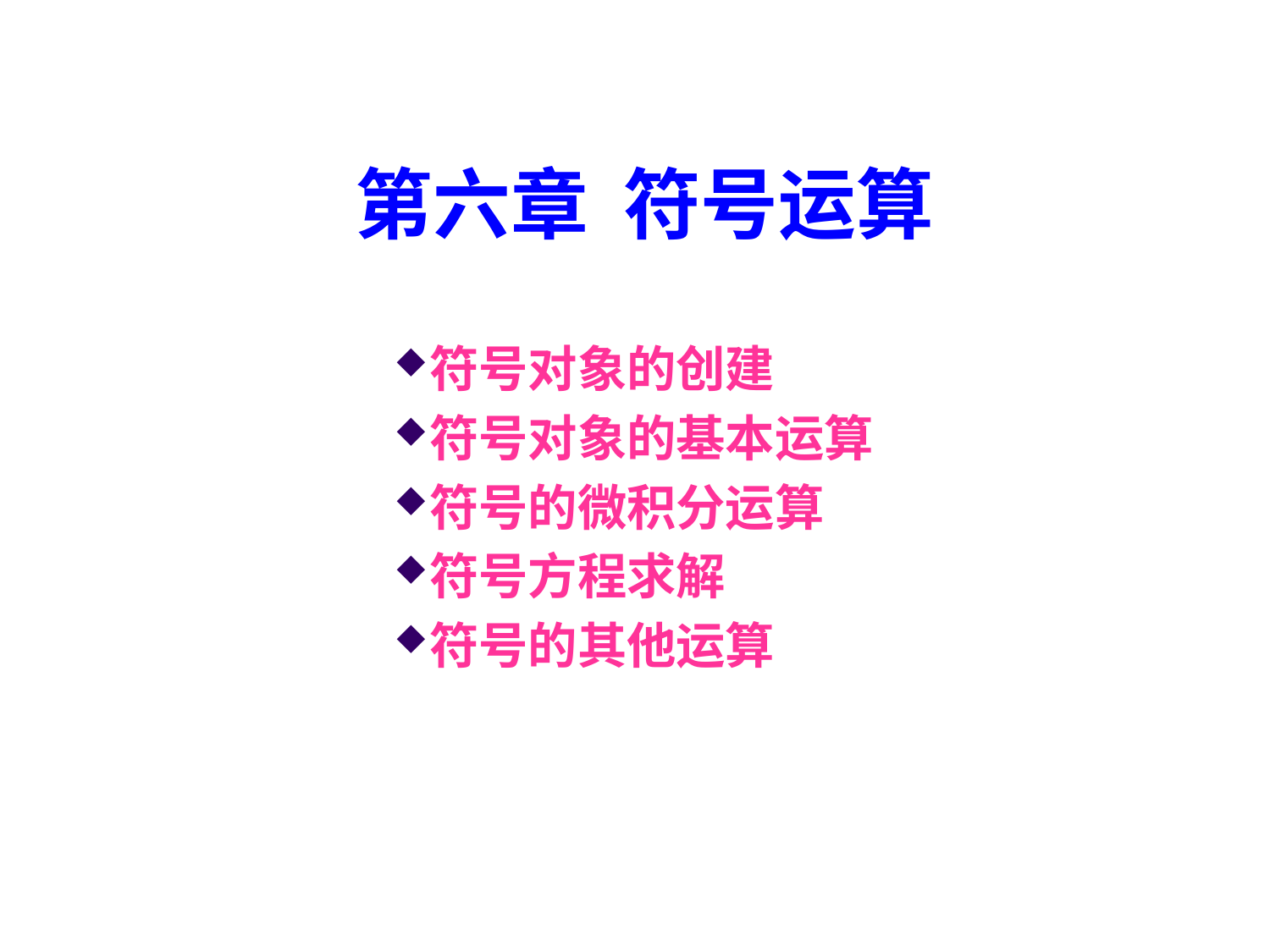

第六章  符号运算
符号对象的创建
符号对象的基本运算
符号的微积分运算
符号方程求解
符号的其他运算